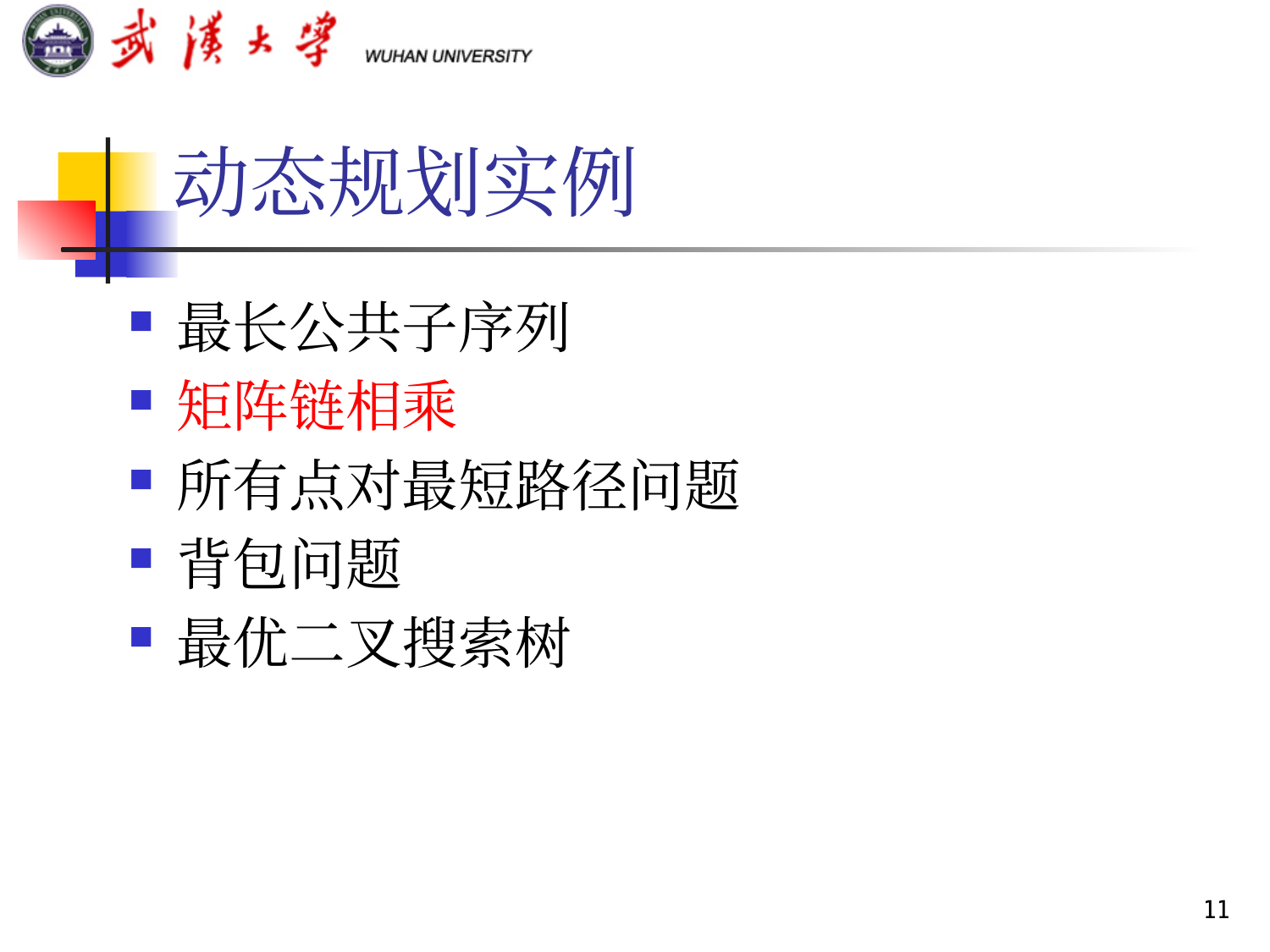

# 动态规划实例
最长公共子序列
矩阵链相乘
所有点对最短路径问题
背包问题
最优二叉搜索树
11